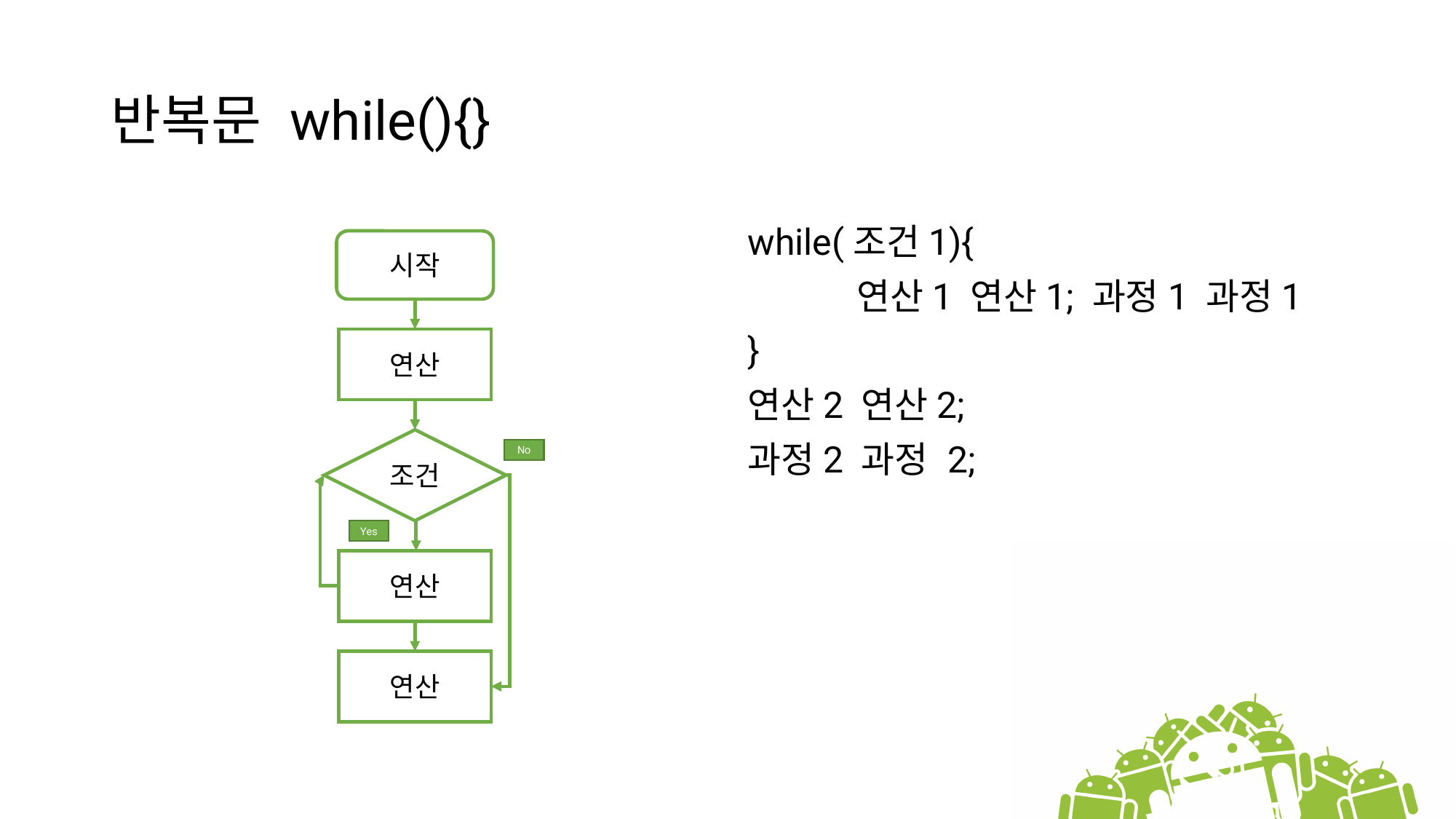

# 반복문 while(){}

while(조건1){
	연산1 연산1; 과정1 과정1
}
연산2 연산2;
과정2 과정 2;
시작
연산
조건
No
Yes
연산
연산